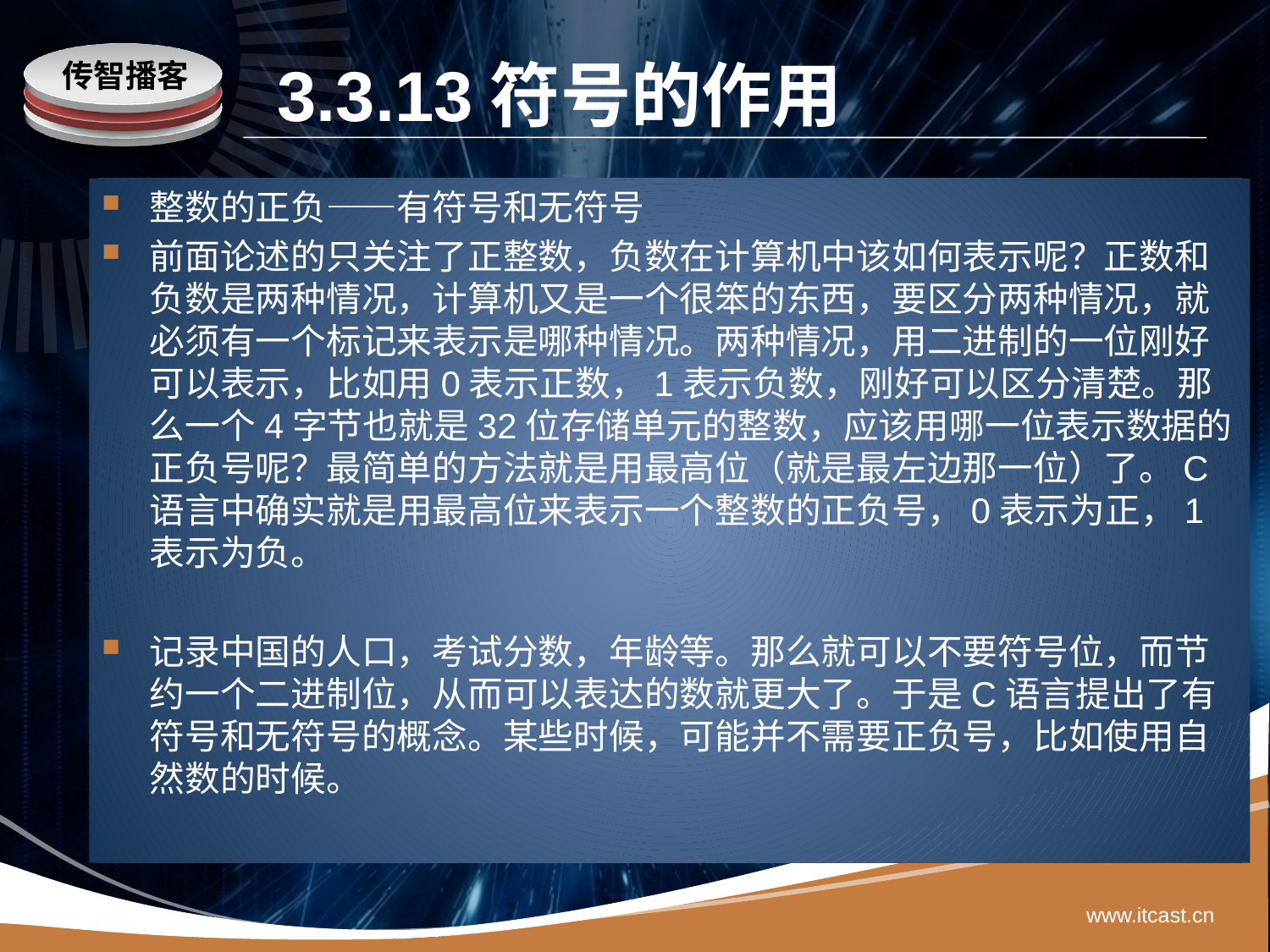

# 3.3.13符号的作用

整数的正负——有符号和无符号
前面论述的只关注了正整数，负数在计算机中该如何表示呢？正数和负数是两种情况，计算机又是一个很笨的东西，要区分两种情况，就必须有一个标记来表示是哪种情况。两种情况，用二进制的一位刚好可以表示，比如用0表示正数，1表示负数，刚好可以区分清楚。那么一个4字节也就是32位存储单元的整数，应该用哪一位表示数据的正负号呢？最简单的方法就是用最高位（就是最左边那一位）了。C语言中确实就是用最高位来表示一个整数的正负号，0表示为正，1表示为负。

记录中国的人口，考试分数，年龄等。那么就可以不要符号位，而节约一个二进制位，从而可以表达的数就更大了。于是C语言提出了有符号和无符号的概念。某些时候，可能并不需要正负号，比如使用自然数的时候。
www.itcast.cn